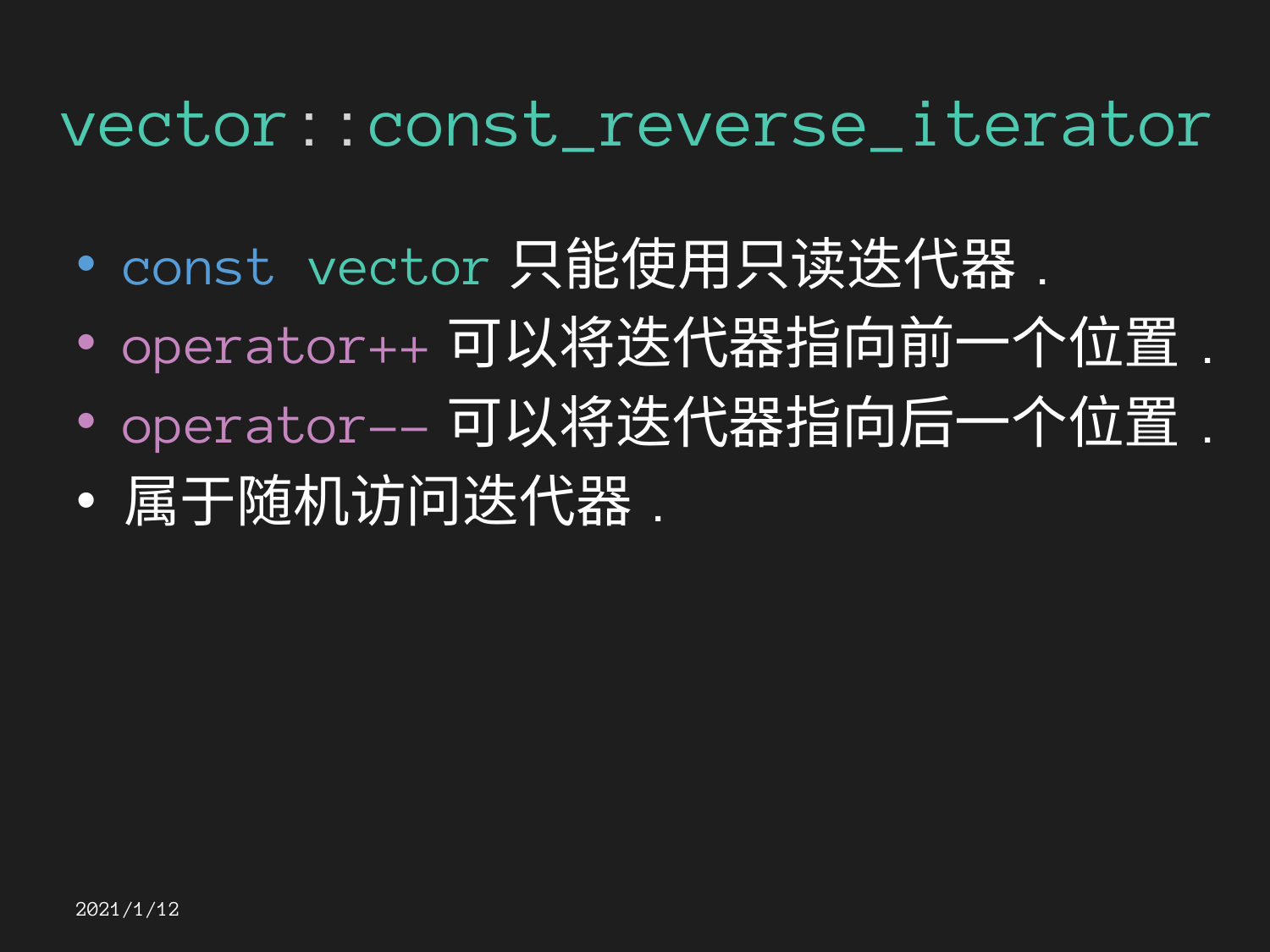

# vector::const_reverse_iterator
const vector只能使用只读迭代器.
operator++可以将迭代器指向前一个位置.
operator--可以将迭代器指向后一个位置.
属于随机访问迭代器.

2021/1/12